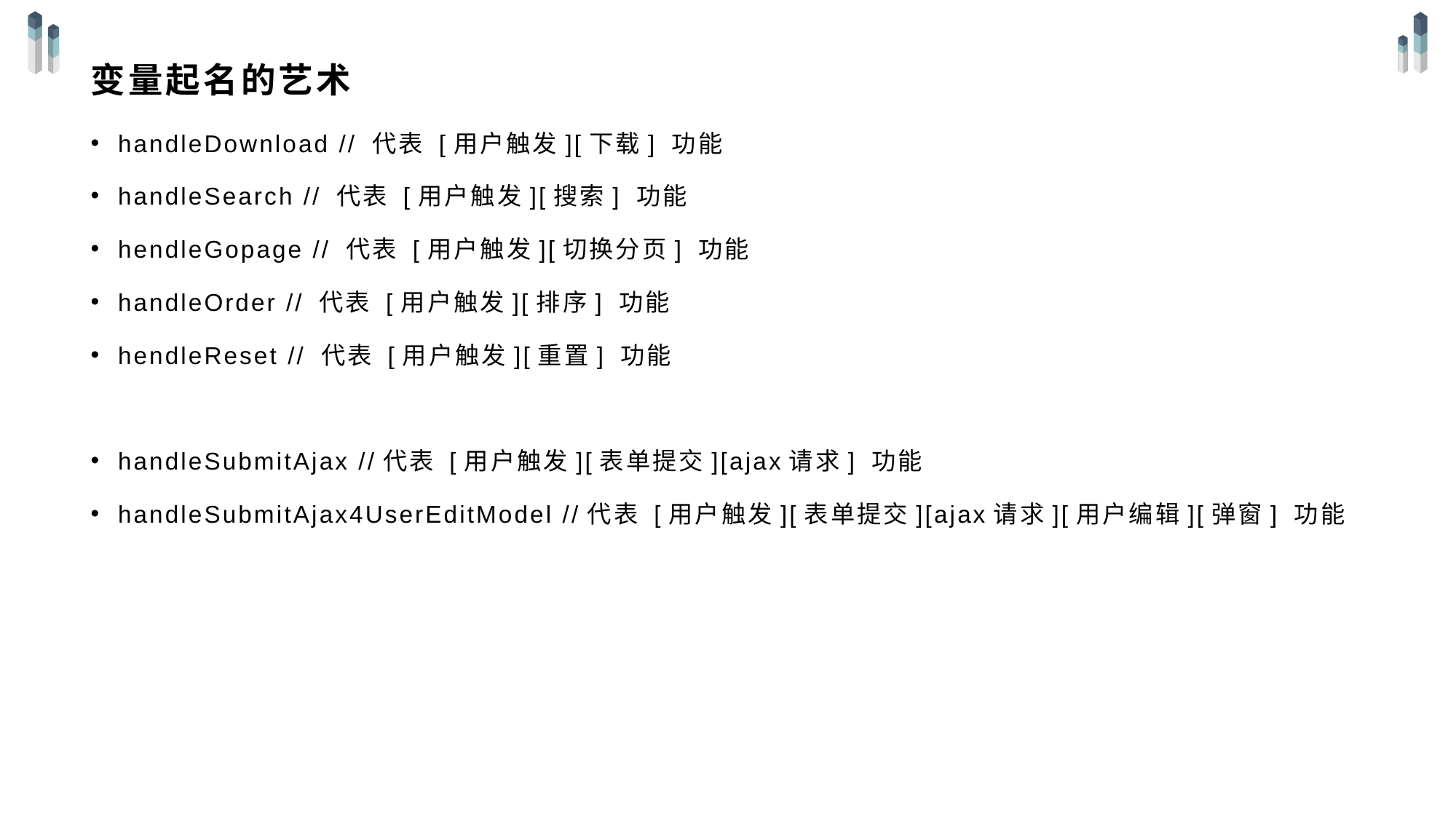

# 变量起名的艺术
handleDownload // 代表 [用户触发][下载] 功能
handleSearch // 代表 [用户触发][搜索] 功能
hendleGopage // 代表 [用户触发][切换分页] 功能
handleOrder // 代表 [用户触发][排序] 功能
hendleReset // 代表 [用户触发][重置] 功能

handleSubmitAjax //代表 [用户触发][表单提交][ajax请求] 功能
handleSubmitAjax4UserEditModel //代表 [用户触发][表单提交][ajax请求][用户编辑][弹窗] 功能